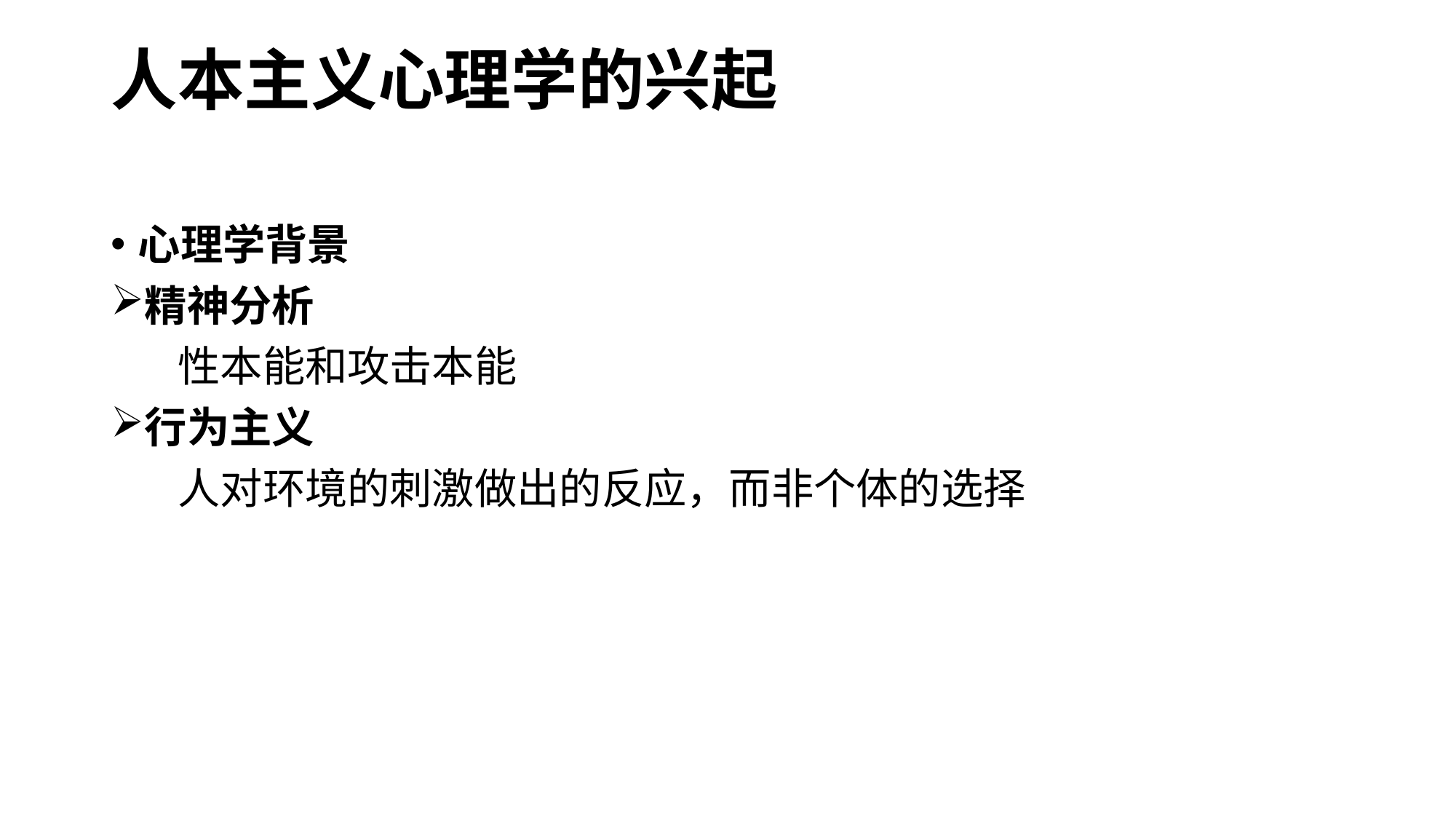

# 人本主义心理学的兴起
心理学背景
精神分析
      性本能和攻击本能
行为主义
      人对环境的刺激做出的反应，而非个体的选择